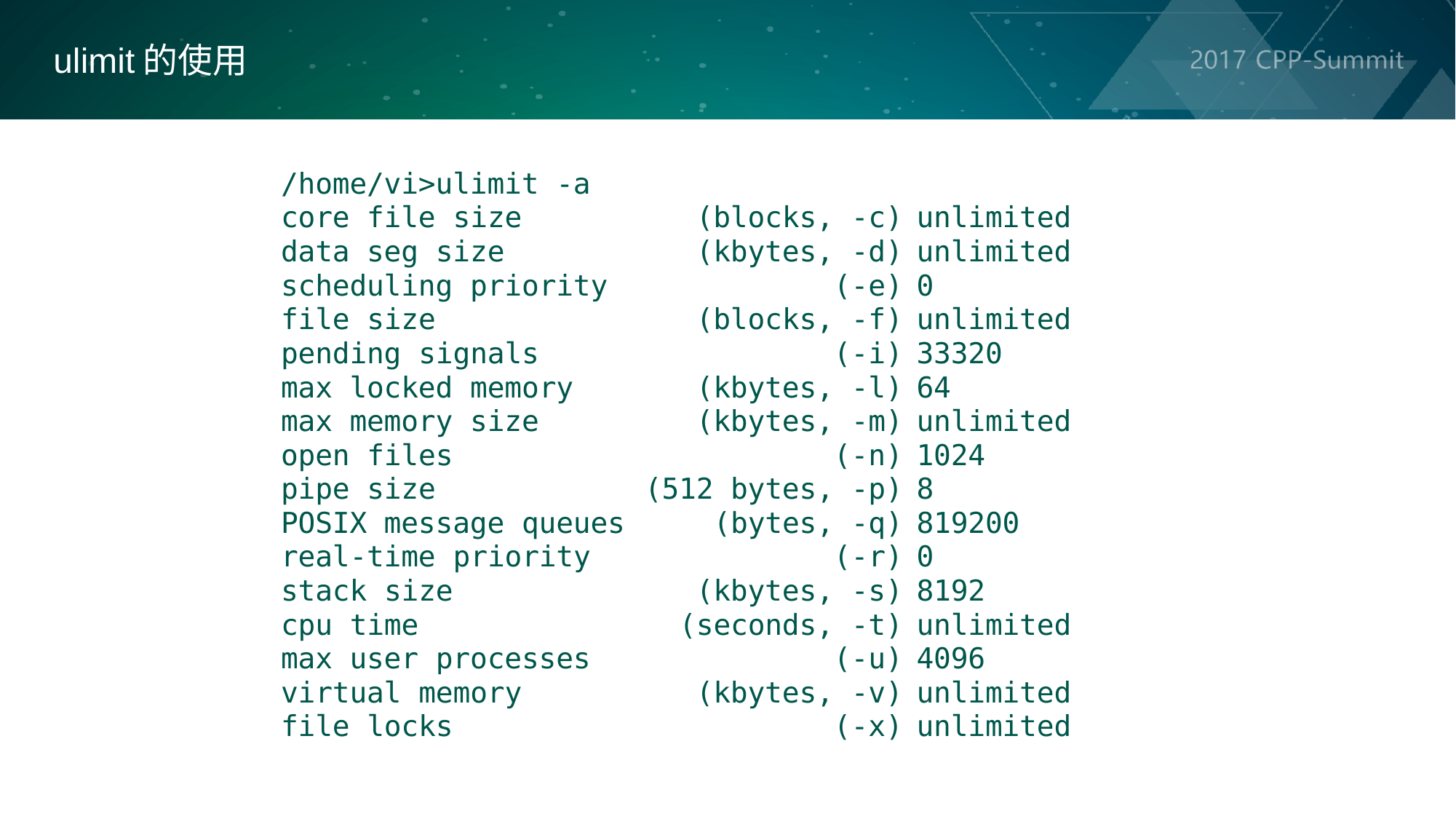

ulimit的使用
| /home/vi>ulimit -a |  |  |
| --- | --- | --- |
| core file size | (blocks, -c) | unlimited |
| data seg size | (kbytes, -d) | unlimited |
| scheduling priority | (-e) | 0 |
| file size | (blocks, -f) | unlimited |
| pending signals | (-i) | 33320 |
| max locked memory | (kbytes, -l) | 64 |
| max memory size | (kbytes, -m) | unlimited |
| open files | (-n) | 1024 |
| pipe size | (512 bytes, -p) | 8 |
| POSIX message queues | (bytes, -q) | 819200 |
| real-time priority | (-r) | 0 |
| stack size | (kbytes, -s) | 8192 |
| cpu time | (seconds, -t) | unlimited |
| max user processes | (-u) | 4096 |
| virtual memory | (kbytes, -v) | unlimited |
| file locks | (-x) | unlimited |